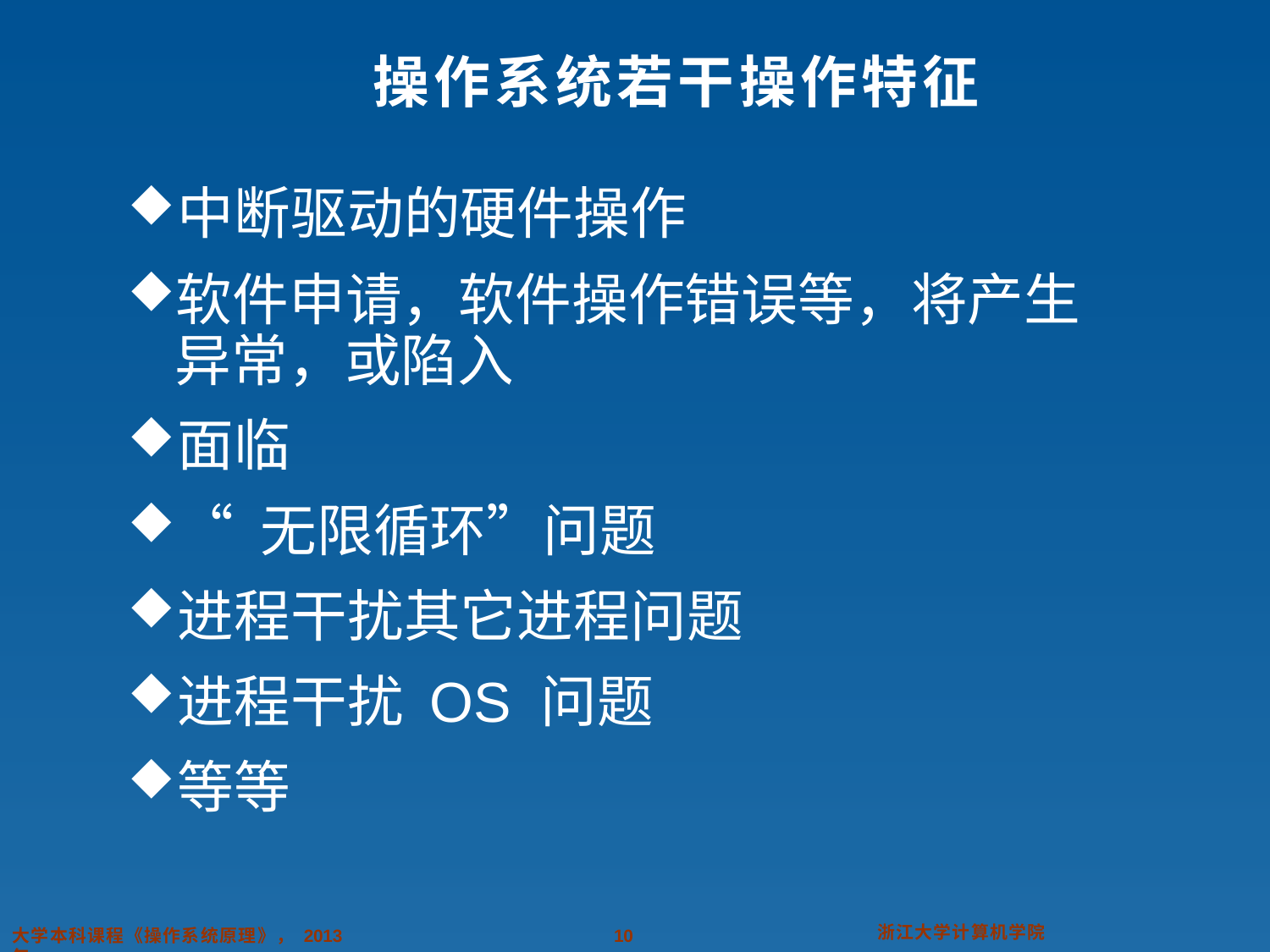

# 操作系统若干操作特征
中断驱动的硬件操作
软件申请，软件操作错误等，将产生 异常，或陷入
面临
“ 无限循环”问题
进程干扰其它进程问题
进程干扰 OS 问题
等等
浙江大学计算机学院
大学本科课程《操作系统原理》， 2013 年
10